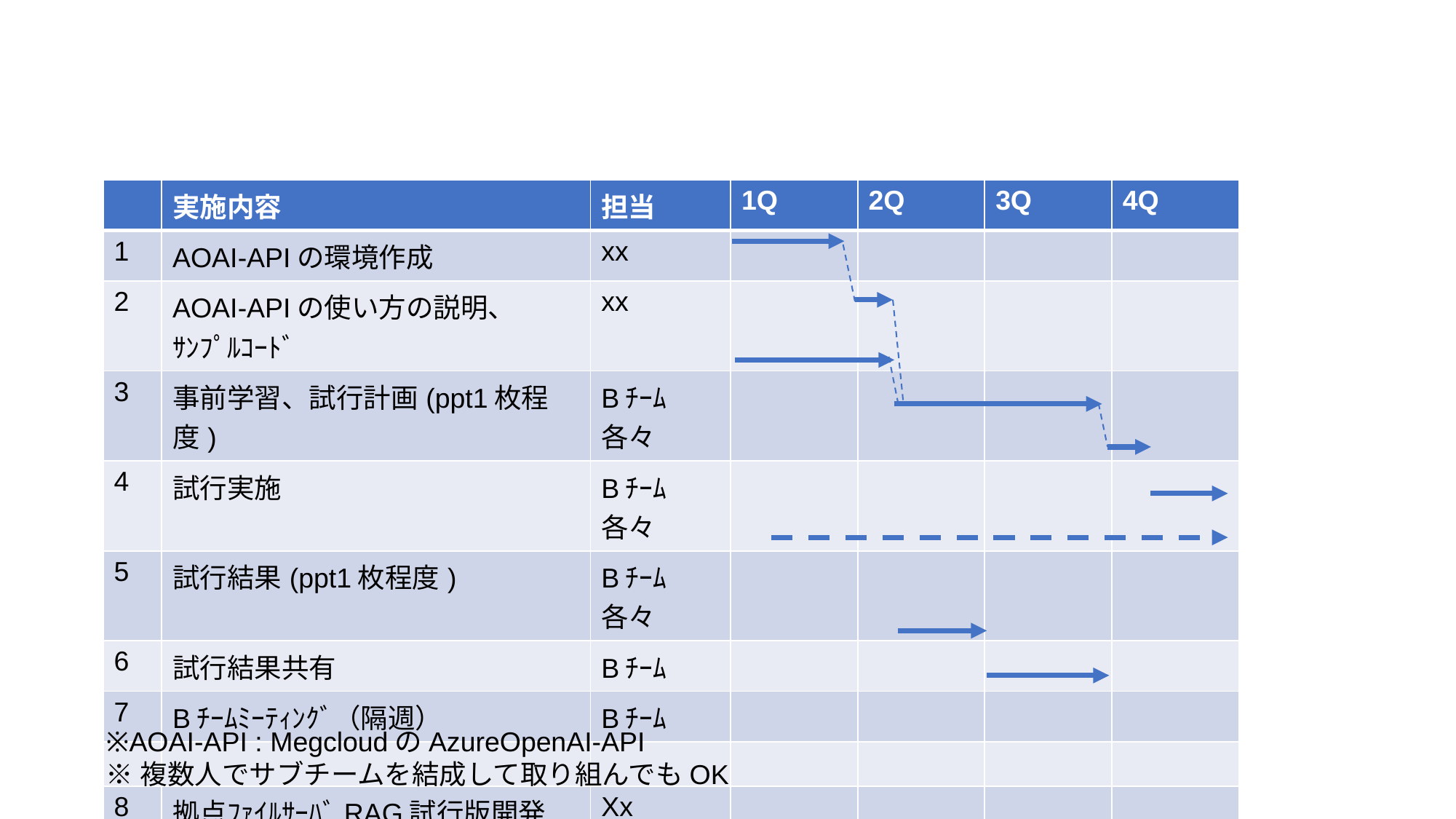

|  | 実施内容 | 担当 | 1Q | 2Q | 3Q | 4Q |
| --- | --- | --- | --- | --- | --- | --- |
| 1 | AOAI-APIの環境作成 | xx |  |  |  |  |
| 2 | AOAI-APIの使い方の説明、 ｻﾝﾌﾟﾙｺｰﾄﾞ | xx |  |  |  |  |
| 3 | 事前学習、試行計画(ppt1枚程度) | Bﾁｰﾑ各々 |  |  |  |  |
| 4 | 試行実施 | Bﾁｰﾑ各々 |  |  |  |  |
| 5 | 試行結果(ppt1枚程度) | Bﾁｰﾑ各々 |  |  |  |  |
| 6 | 試行結果共有 | Bﾁｰﾑ |  |  |  |  |
| 7 | Bﾁｰﾑﾐｰﾃｨﾝｸﾞ（隔週） | Bﾁｰﾑ |  |  |  |  |
|  |  |  |  |  |  |  |
| 8 | 拠点ﾌｧｲﾙｻｰﾊﾞRAG試行版開発 | Xx |  |  |  |  |
| 9 | 拠点ﾌｧｲﾙｻｰﾊﾞRAG試行環境設定 | Xx |  |  |  |  |
※AOAI-API : MegcloudのAzureOpenAI-API
※複数人でサブチームを結成して取り組んでもOK